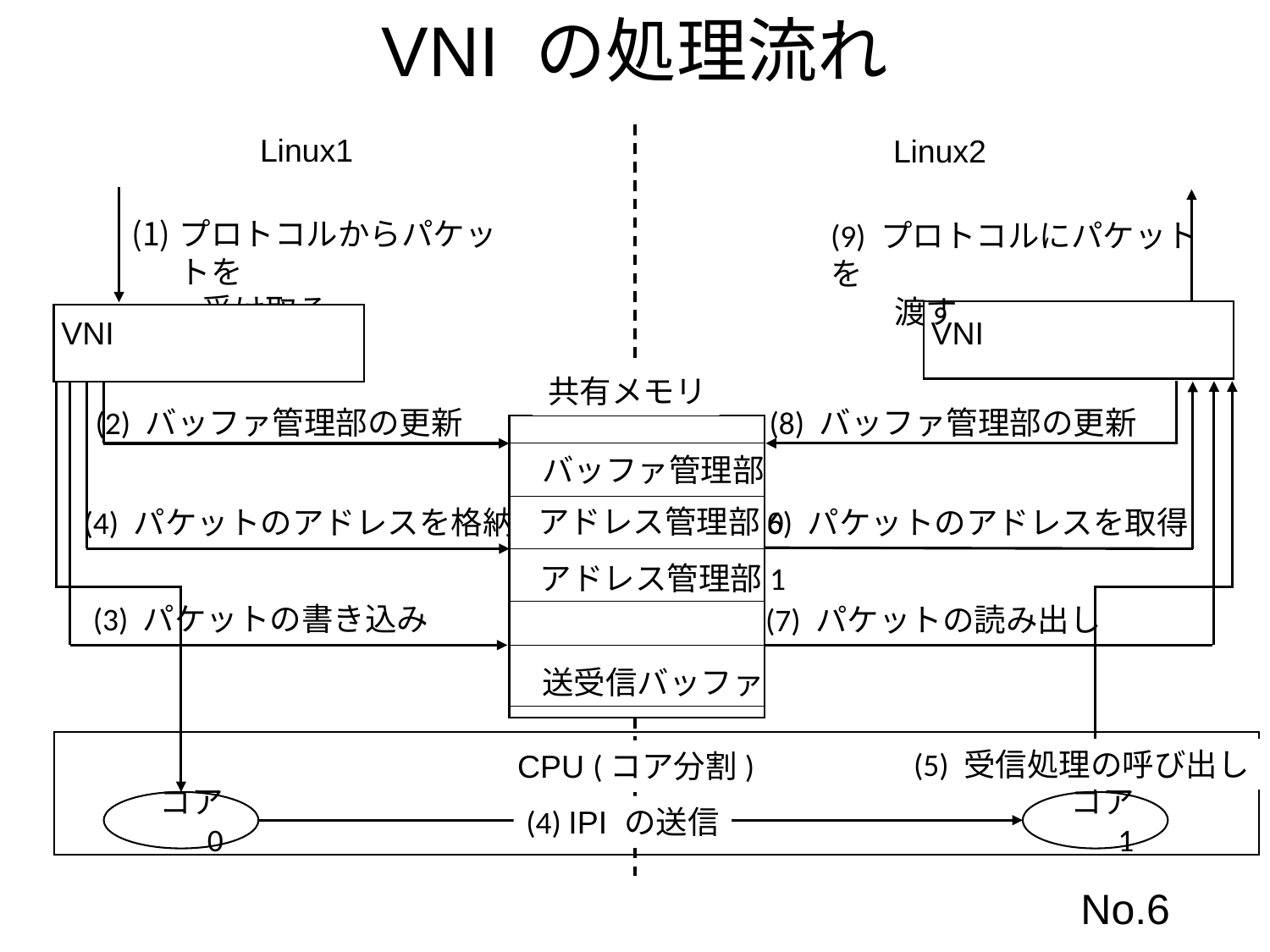

VNI の処理流れ

Linux1
プロトコルからパケットを
　　 受け取る
(9) プロトコルにパケットを
　　渡す

VNI

VNI
共有メモリ

バッファ管理部
アドレス管理部0
アドレス管理部1
送受信バッファ
(2) バッファ管理部の更新
(8) バッファ管理部の更新
(4) パケットのアドレスを格納
(6) パケットのアドレスを取得
(3) パケットの書き込み
(7) パケットの読み出し

(5) 受信処理の呼び出し
CPU (コア分割)
コア 0
コア 1
(4) IPI の送信
Linux2
No.6